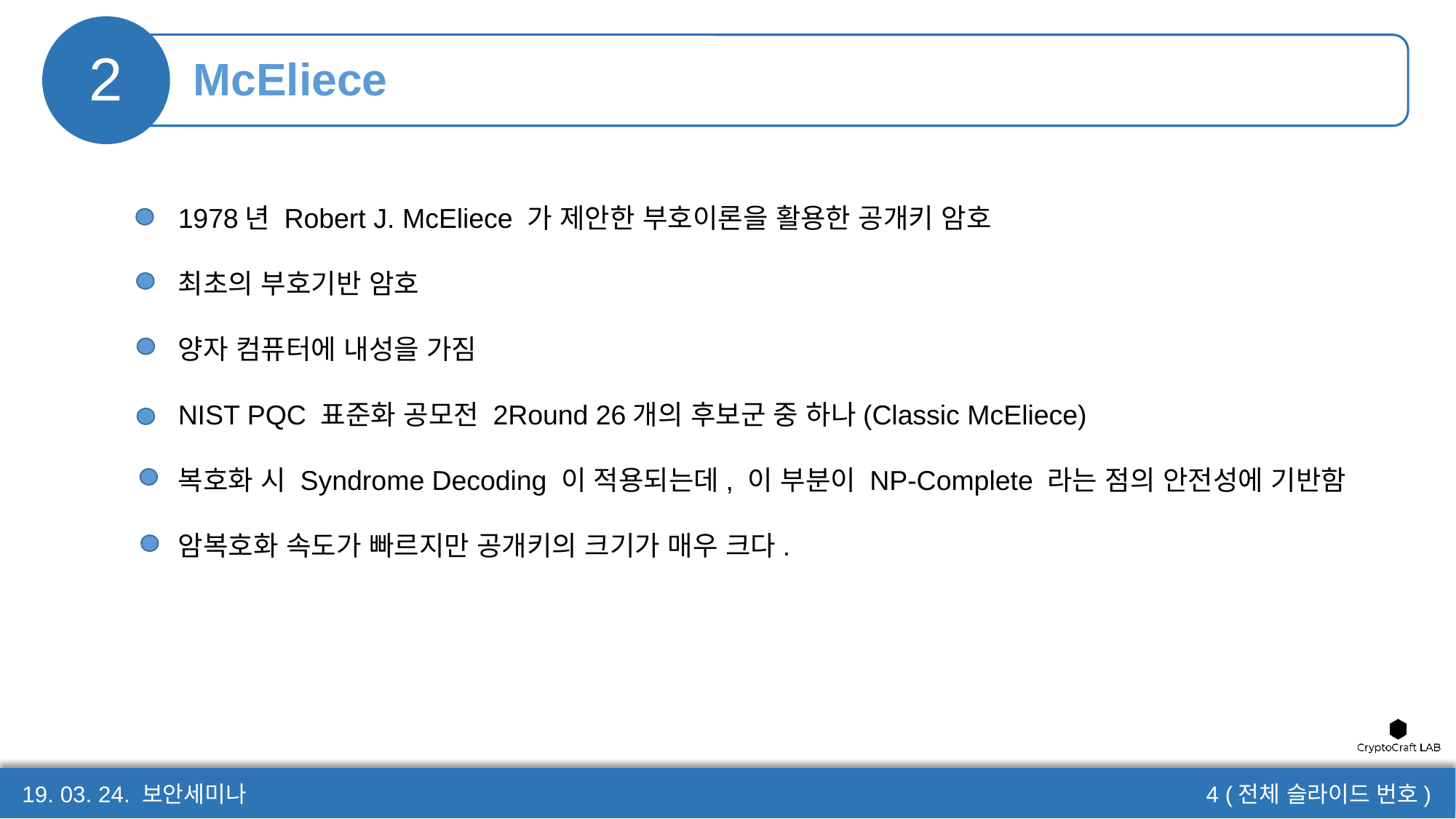

2
# McEliece
1978년 Robert J. McEliece 가 제안한 부호이론을 활용한 공개키 암호

최초의 부호기반 암호

양자 컴퓨터에 내성을 가짐

NIST PQC 표준화 공모전 2Round 26개의 후보군 중 하나(Classic McEliece)

복호화 시 Syndrome Decoding 이 적용되는데, 이 부분이 NP-Complete 라는 점의 안전성에 기반함

암복호화 속도가 빠르지만 공개키의 크기가 매우 크다.